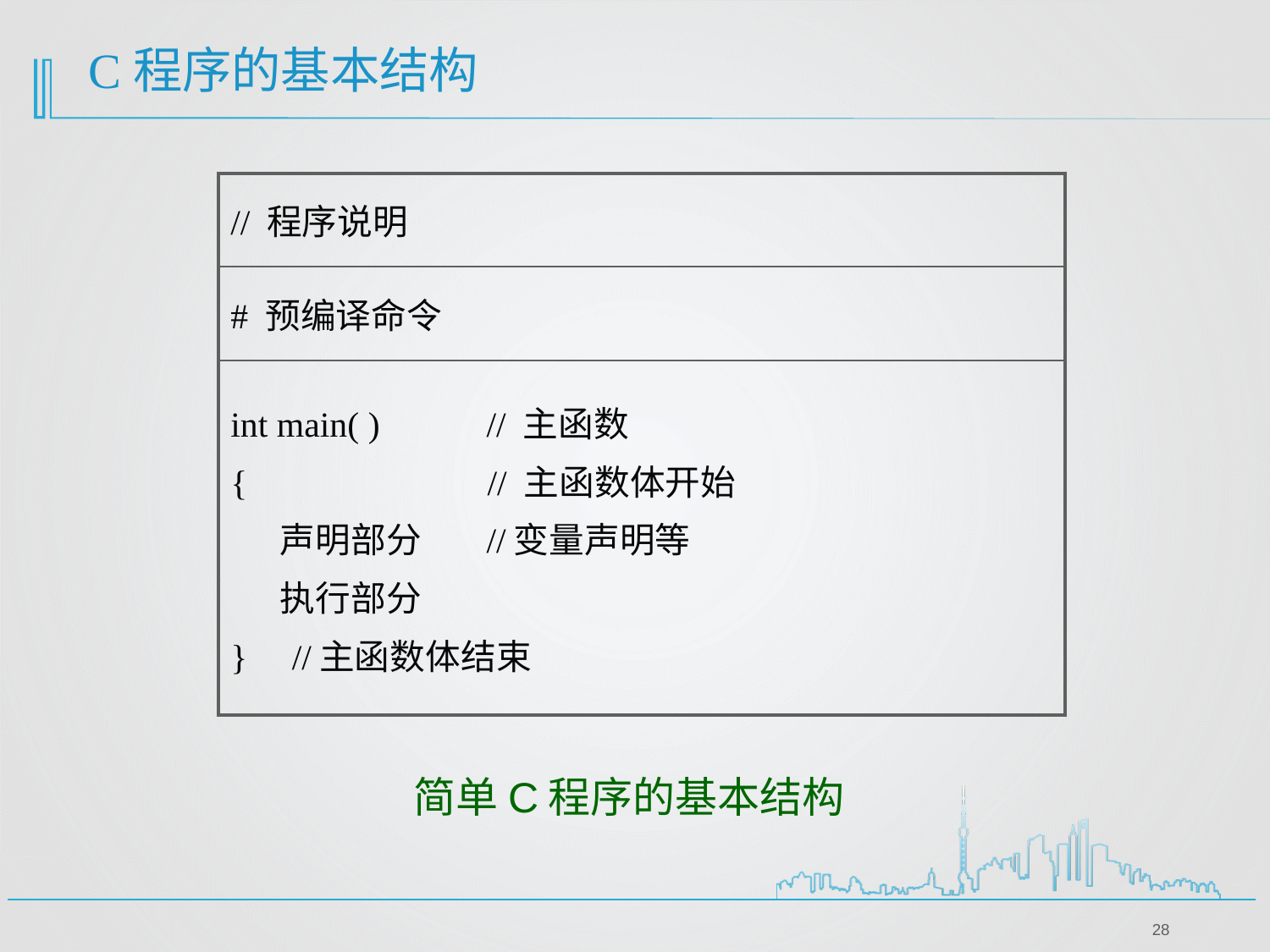

# C程序的基本结构
| // 程序说明 |
| --- |
| # 预编译命令 |
| int main( ) // 主函数 { // 主函数体开始 声明部分 //变量声明等 执行部分 } //主函数体结束 |
简单C程序的基本结构
28